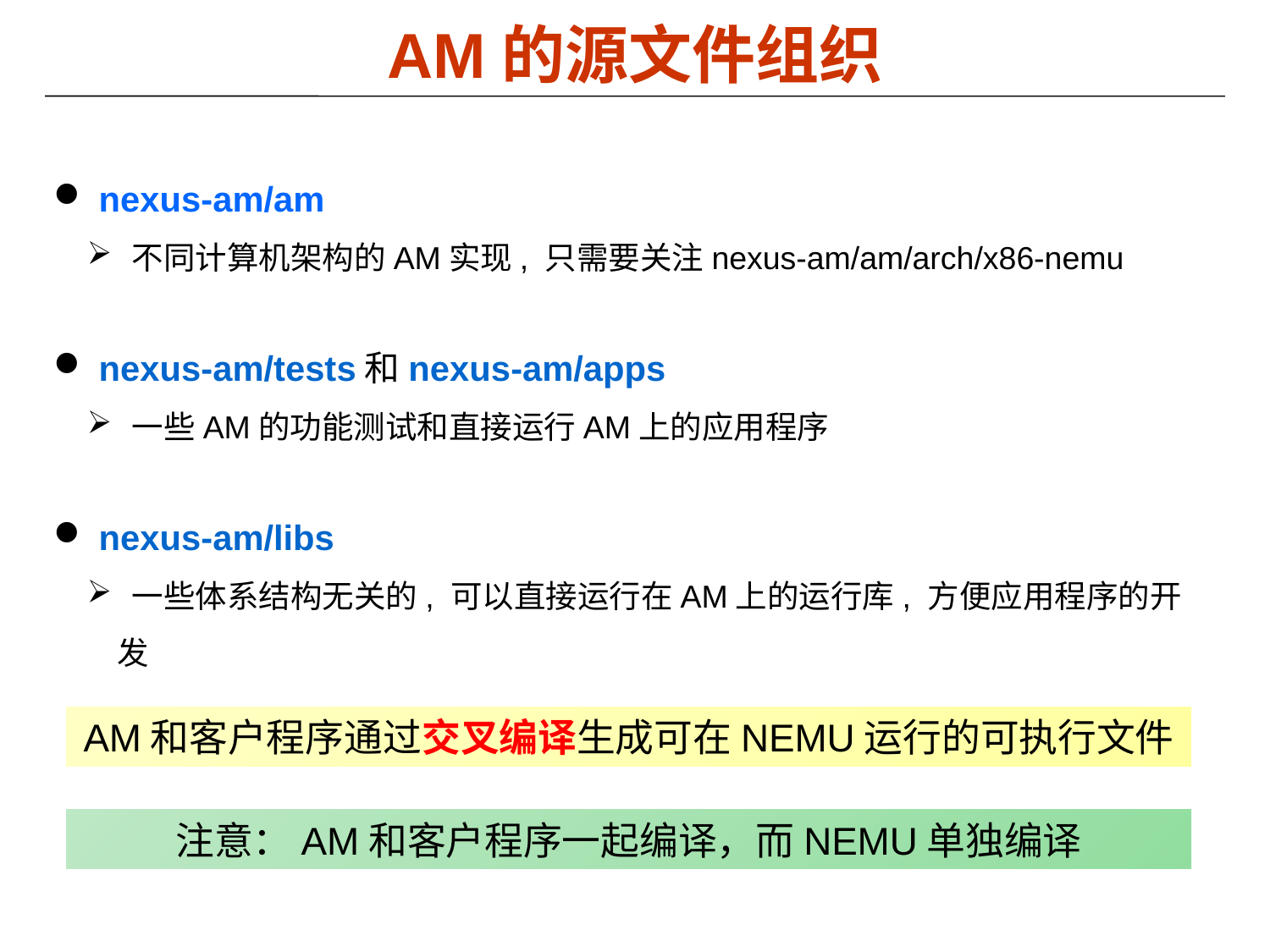

# AM的源文件组织
 nexus-am/am
 不同计算机架构的AM实现, 只需要关注nexus-am/am/arch/x86-nemu

 nexus-am/tests和nexus-am/apps
 一些AM的功能测试和直接运行AM上的应用程序

 nexus-am/libs
 一些体系结构无关的, 可以直接运行在AM上的运行库, 方便应用程序的开发

AM和客户程序通过交叉编译生成可在NEMU运行的可执行文件
注意：AM和客户程序一起编译，而NEMU单独编译